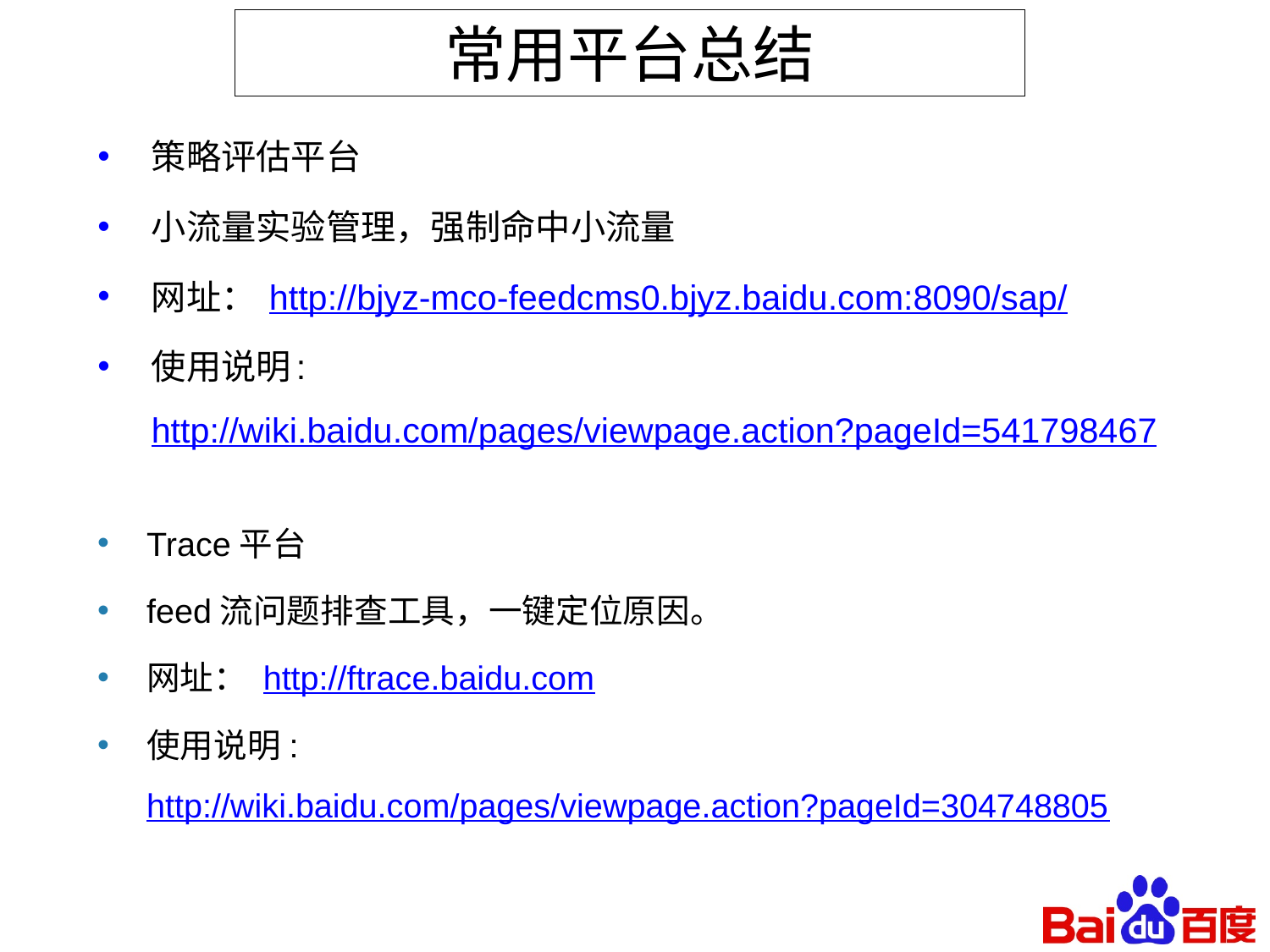

# 常用平台总结
策略评估平台
小流量实验管理，强制命中小流量
网址： http://bjyz-mco-feedcms0.bjyz.baidu.com:8090/sap/
使用说明: http://wiki.baidu.com/pages/viewpage.action?pageId=541798467
Trace平台
feed流问题排查工具，一键定位原因。
网址： http://ftrace.baidu.com
使用说明: http://wiki.baidu.com/pages/viewpage.action?pageId=304748805